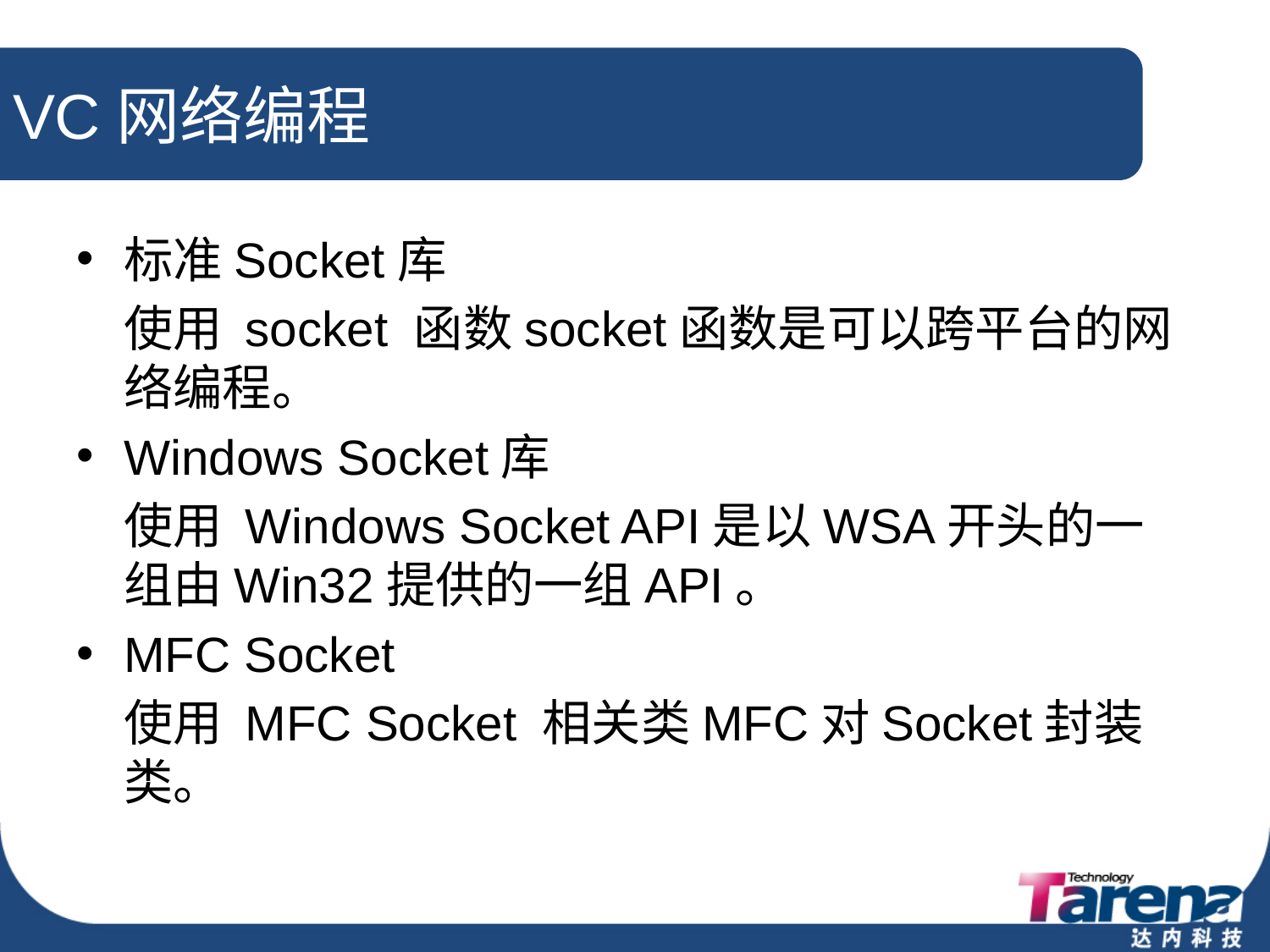

# VC网络编程
标准Socket库
	使用 socket 函数socket函数是可以跨平台的网络编程。
Windows Socket库
	使用 Windows Socket API是以WSA开头的一组由Win32提供的一组API。
MFC Socket
	使用 MFC Socket 相关类MFC对Socket封装类。